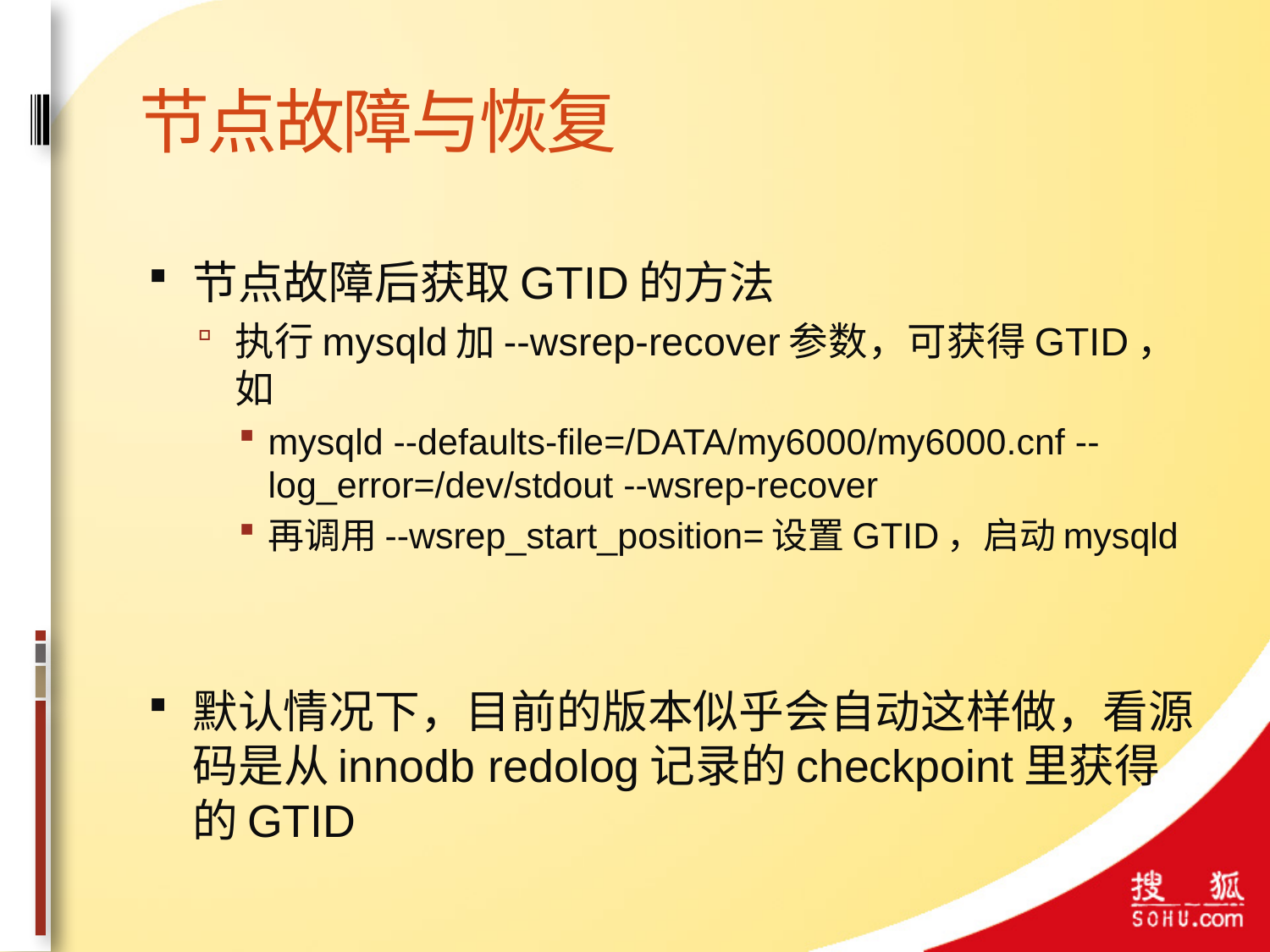

# 节点故障与恢复
节点故障后获取GTID的方法
执行mysqld加--wsrep-recover参数，可获得GTID，如
mysqld --defaults-file=/DATA/my6000/my6000.cnf --log_error=/dev/stdout --wsrep-recover
再调用--wsrep_start_position=设置GTID，启动mysqld

默认情况下，目前的版本似乎会自动这样做，看源码是从innodb redolog记录的checkpoint里获得的GTID